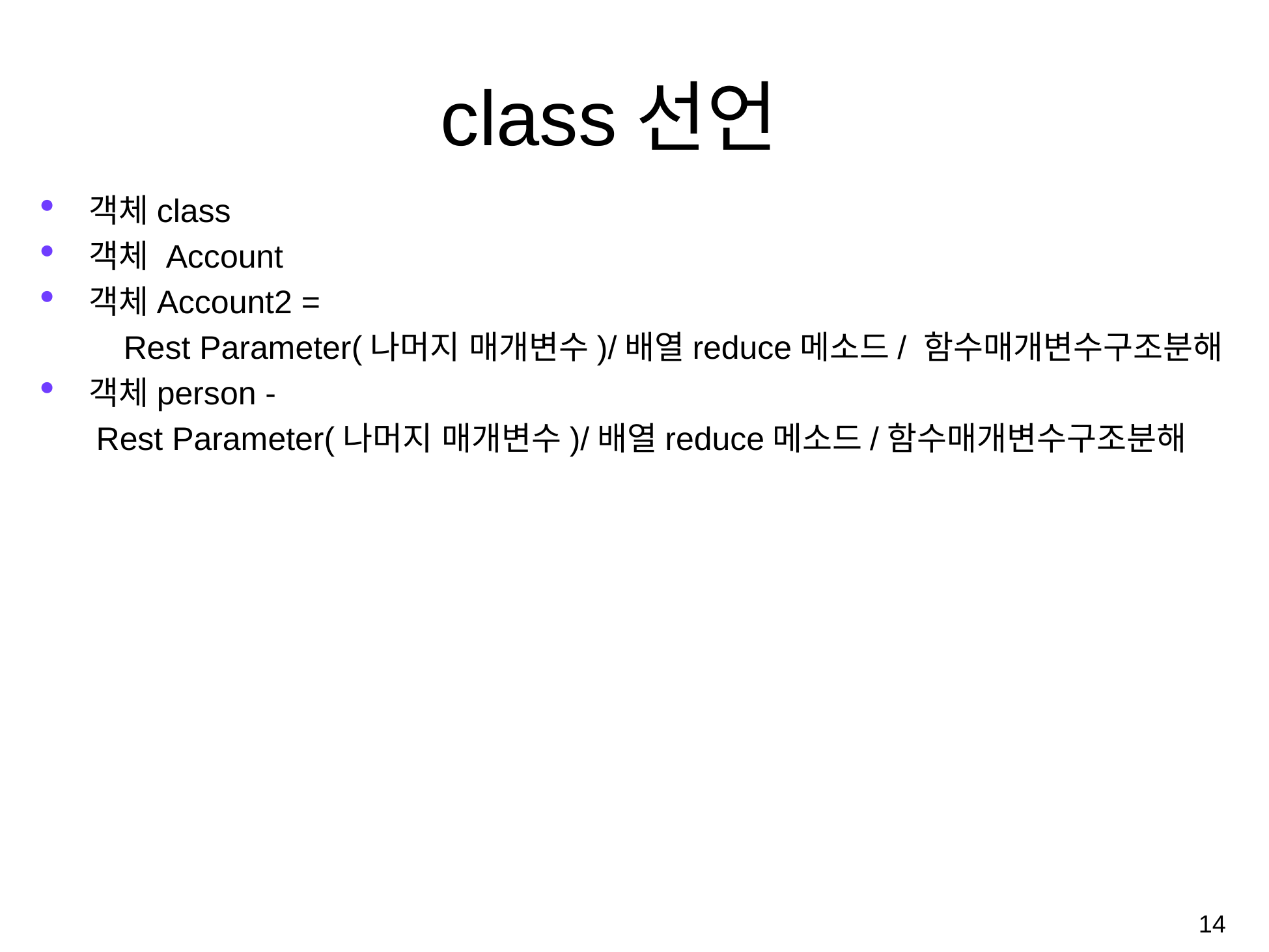

# class선언
객체class
객체 Account
객체Account2 =
         Rest Parameter(나머지 매개변수)/배열reduce메소드/ 함수매개변수구조분해
객체person -
      Rest Parameter(나머지 매개변수)/배열reduce메소드/함수매개변수구조분해

14